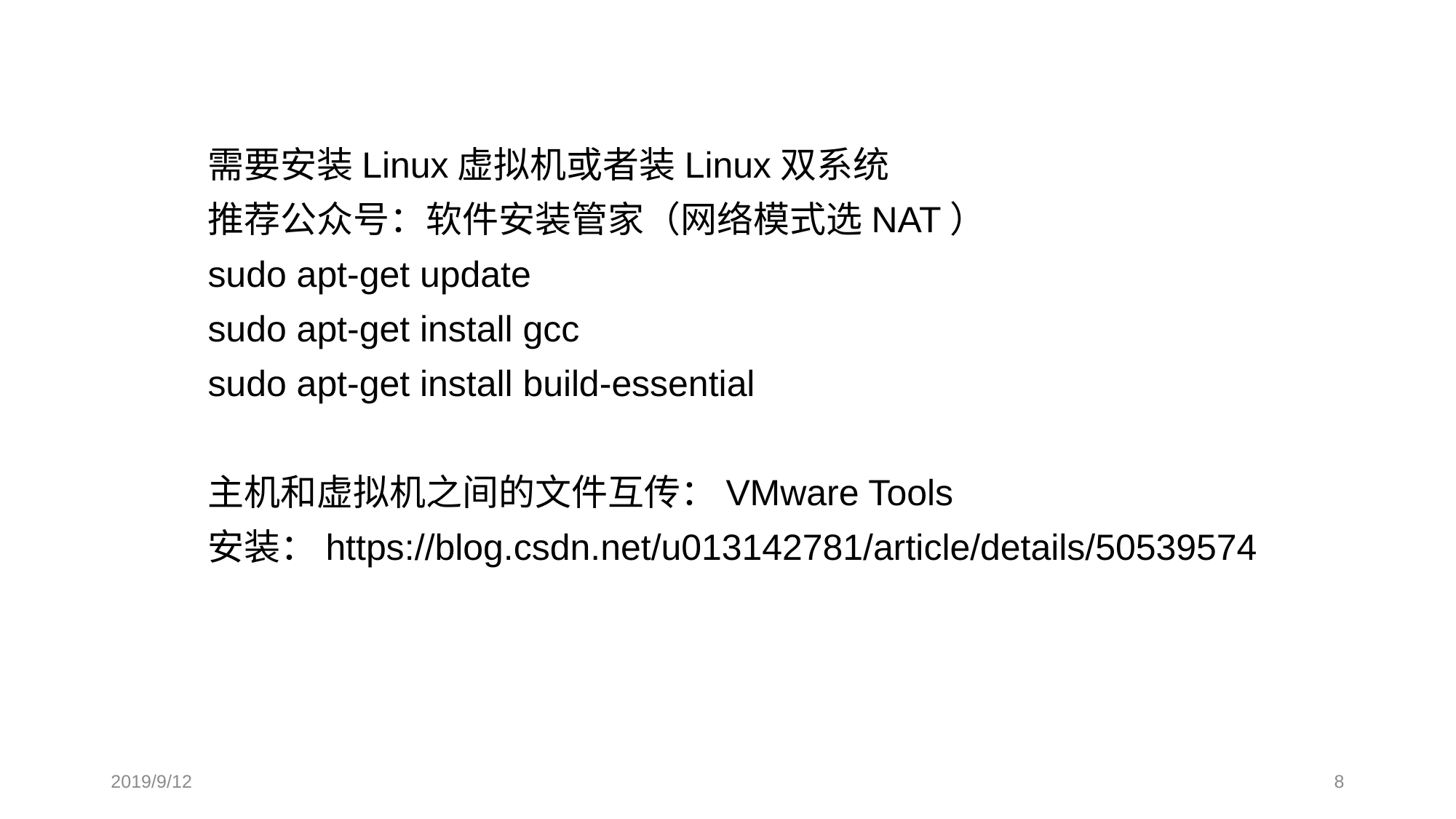

需要安装Linux虚拟机或者装Linux双系统
推荐公众号：软件安装管家（网络模式选NAT）
sudo apt-get update
sudo apt-get install gcc
sudo apt-get install build-essential

主机和虚拟机之间的文件互传：VMware Tools
安装：https://blog.csdn.net/u013142781/article/details/50539574
2019/9/12
8